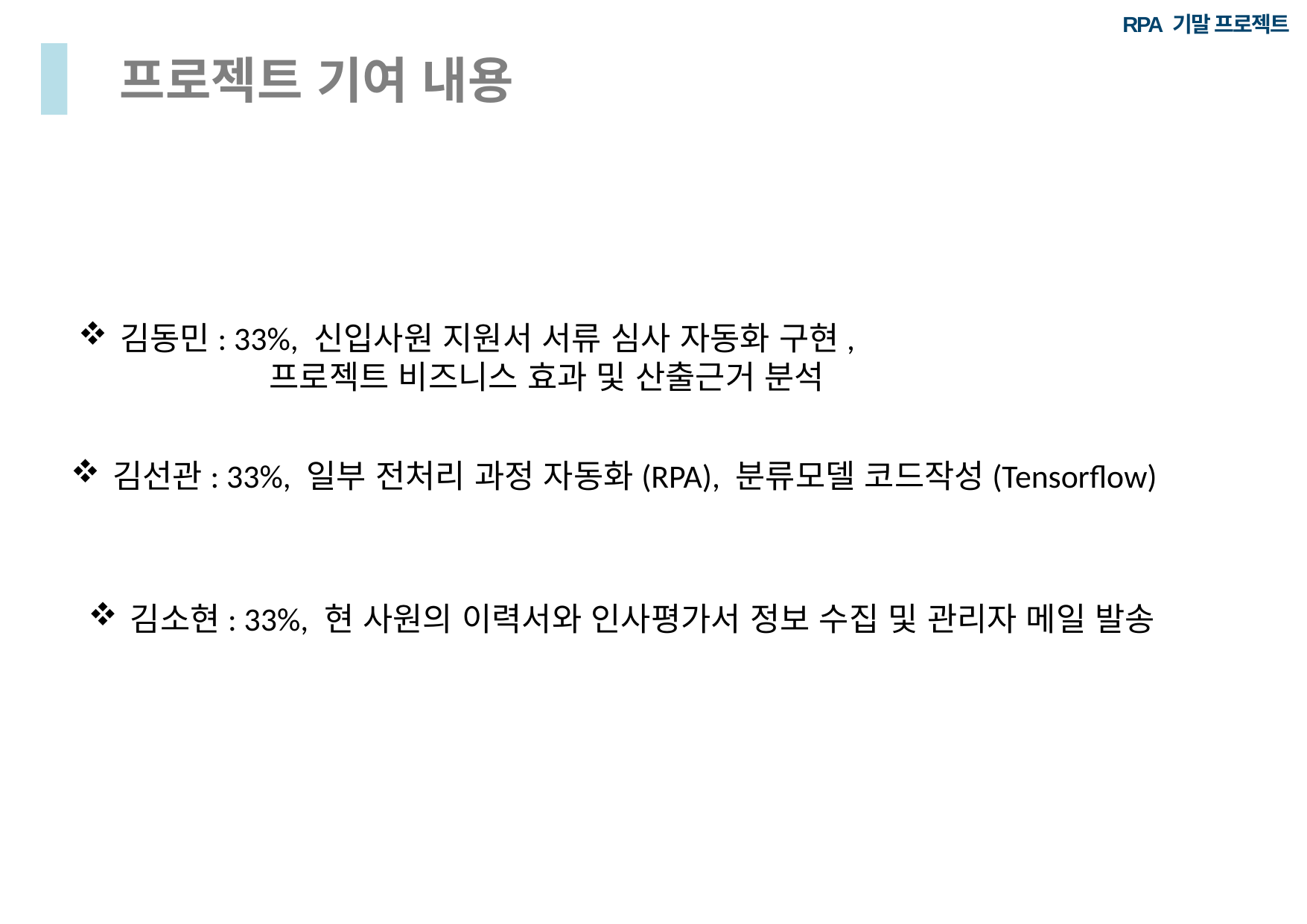

RPA 기말 프로젝트

프로젝트 기여 내용
김동민: 33%, 신입사원 지원서 서류 심사 자동화 구현,
	    프로젝트 비즈니스 효과 및 산출근거 분석
김선관: 33%, 일부 전처리 과정 자동화(RPA), 분류모델 코드작성(Tensorflow)
김소현: 33%, 현 사원의 이력서와 인사평가서 정보 수집 및 관리자 메일 발송